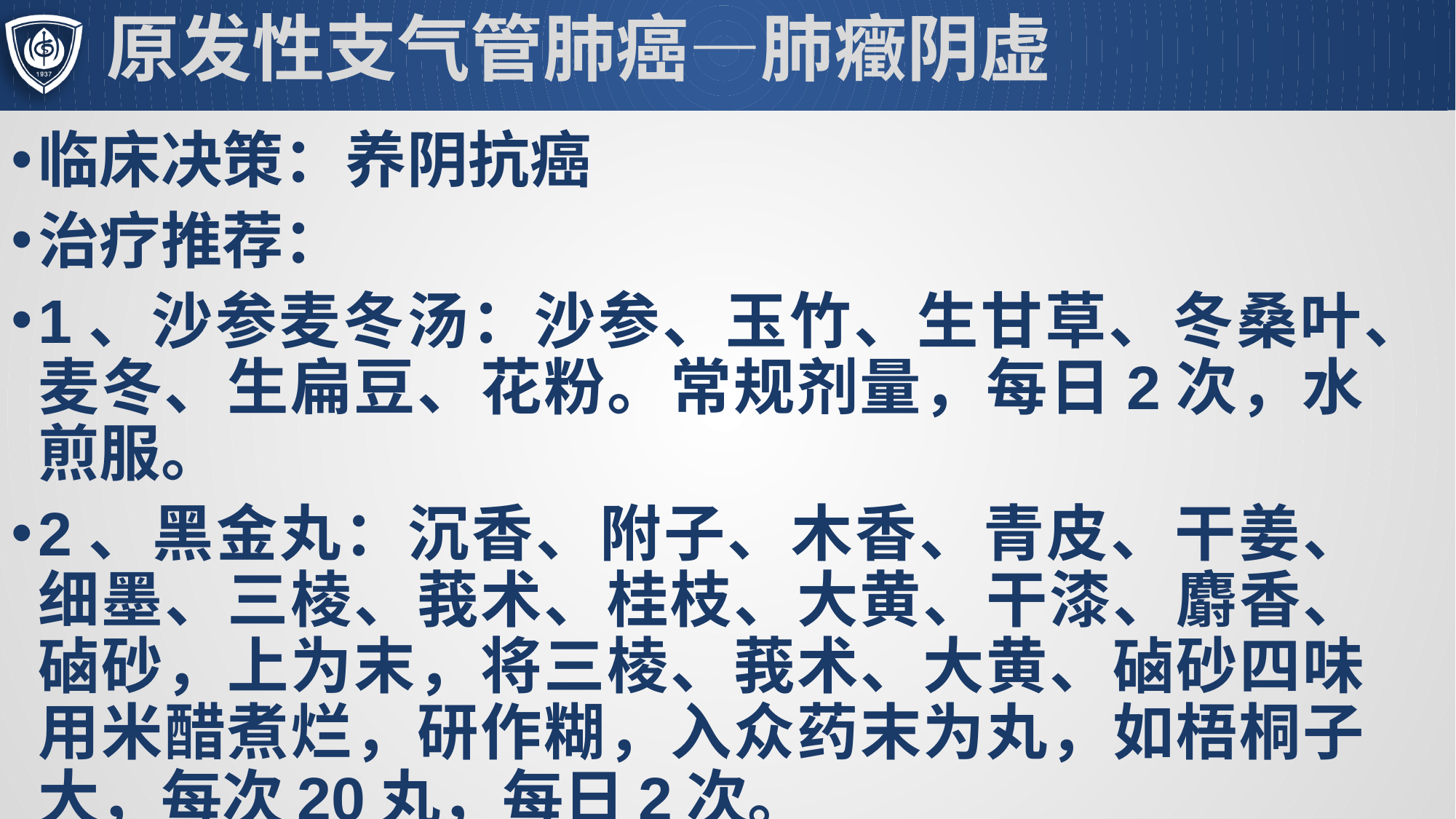

# 原发性支气管肺癌—肺癥阴虚
临床决策：养阴抗癌
治疗推荐：
1、沙参麦冬汤：沙参、玉竹、生甘草、冬桑叶、麦冬、生扁豆、花粉。常规剂量，每日2次，水煎服。
2、黑金丸：沉香、附子、木香、青皮、干姜、细墨、三棱、莪术、桂枝、大黄、干漆、麝香、硵砂，上为末，将三棱、莪术、大黄、硵砂四味用米醋煮烂，研作糊，入众药末为丸，如梧桐子大，每次20丸，每日2次。